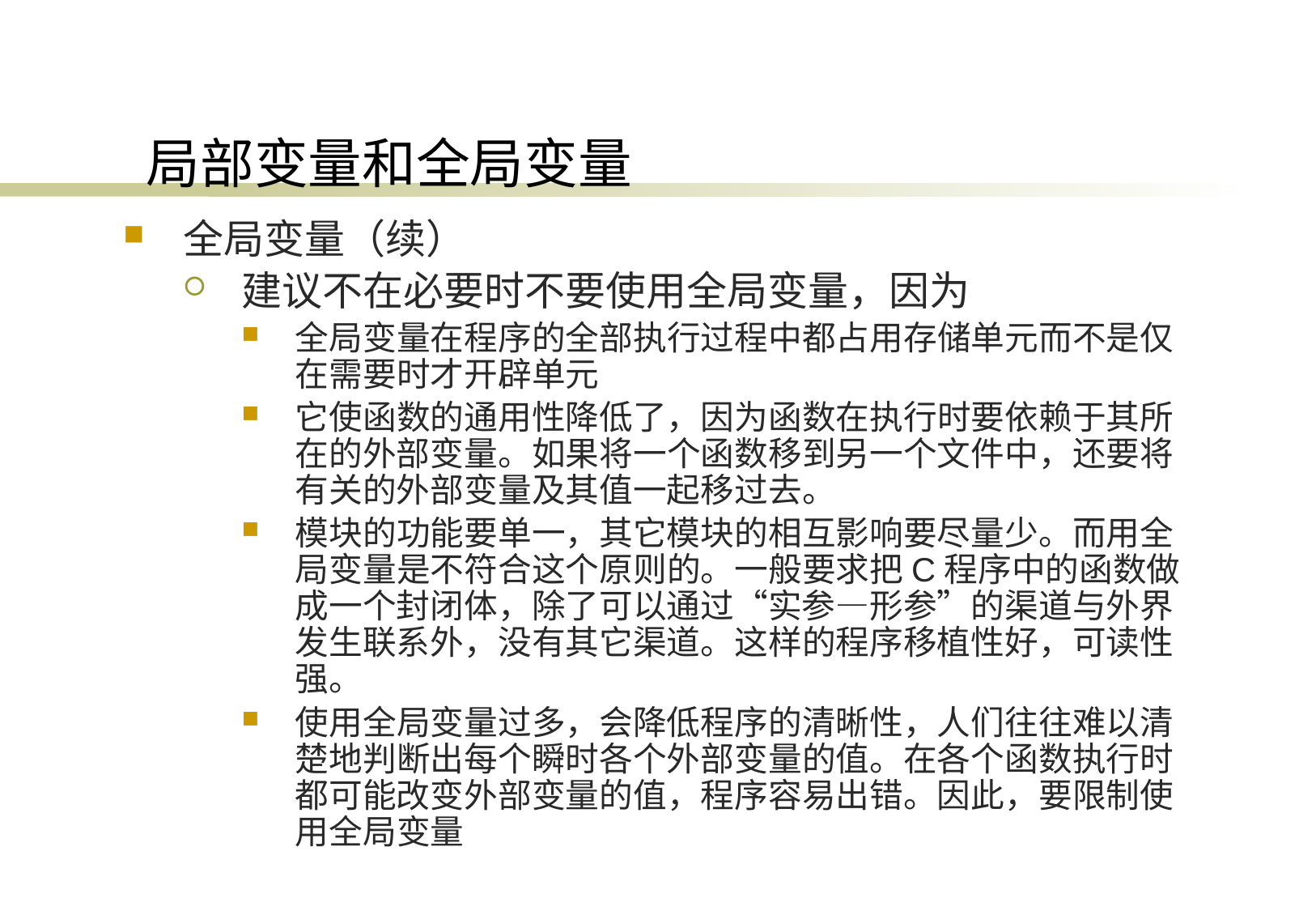

# 局部变量和全局变量
全局变量（续）
建议不在必要时不要使用全局变量，因为
全局变量在程序的全部执行过程中都占用存储单元而不是仅在需要时才开辟单元
它使函数的通用性降低了，因为函数在执行时要依赖于其所在的外部变量。如果将一个函数移到另一个文件中，还要将有关的外部变量及其值一起移过去。
模块的功能要单一，其它模块的相互影响要尽量少。而用全局变量是不符合这个原则的。一般要求把C程序中的函数做成一个封闭体，除了可以通过“实参—形参”的渠道与外界发生联系外，没有其它渠道。这样的程序移植性好，可读性强。
使用全局变量过多，会降低程序的清晰性，人们往往难以清楚地判断出每个瞬时各个外部变量的值。在各个函数执行时都可能改变外部变量的值，程序容易出错。因此，要限制使用全局变量